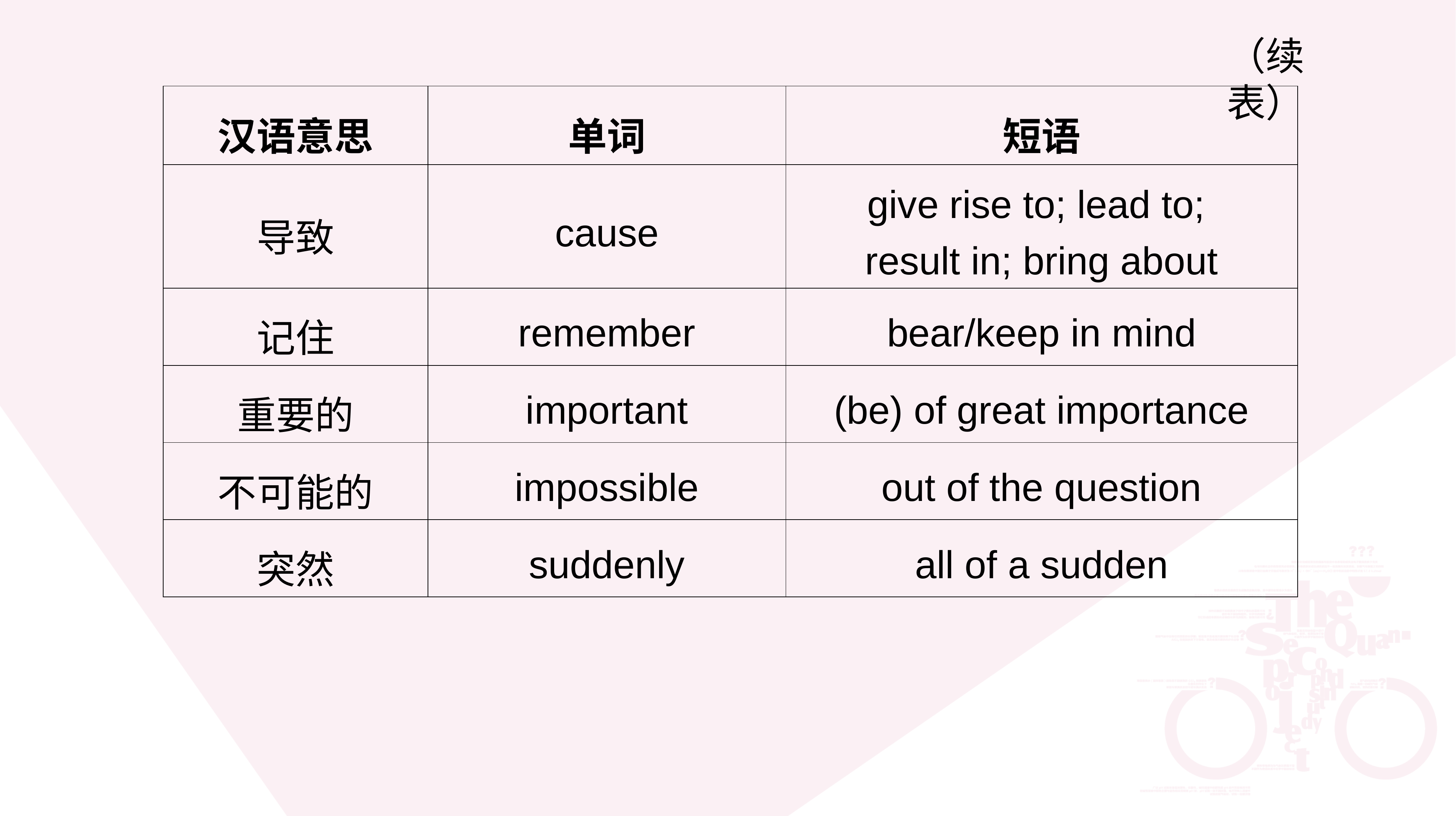

（续表）
| 汉语意思 | 单词 | 短语 |
| --- | --- | --- |
| 导致 | cause | give rise to; lead to; result in; bring about |
| 记住 | remember | bear/keep in mind |
| 重要的 | important | (be) of great importance |
| 不可能的 | impossible | out of the question |
| 突然 | suddenly | all of a sudden |